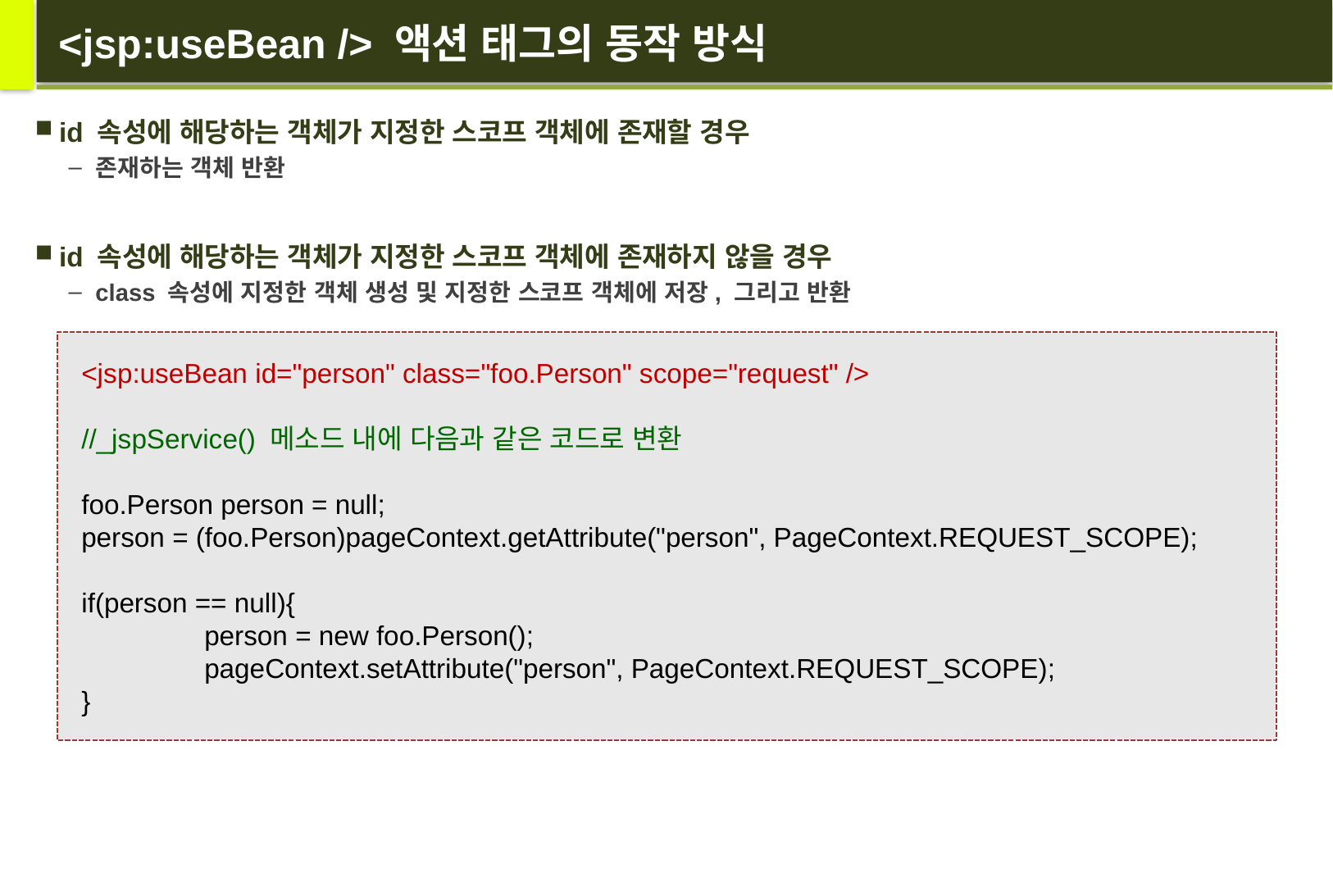

# <jsp:useBean /> 액션 태그의 동작 방식
id 속성에 해당하는 객체가 지정한 스코프 객체에 존재할 경우
존재하는 객체 반환

id 속성에 해당하는 객체가 지정한 스코프 객체에 존재하지 않을 경우
class 속성에 지정한 객체 생성 및 지정한 스코프 객체에 저장, 그리고 반환

<jsp:useBean id="person" class="foo.Person" scope="request" />

//_jspService() 메소드 내에 다음과 같은 코드로 변환

foo.Person person = null;
person = (foo.Person)pageContext.getAttribute("person", PageContext.REQUEST_SCOPE);

if(person == null){
	person = new foo.Person();
	pageContext.setAttribute("person", PageContext.REQUEST_SCOPE);
}